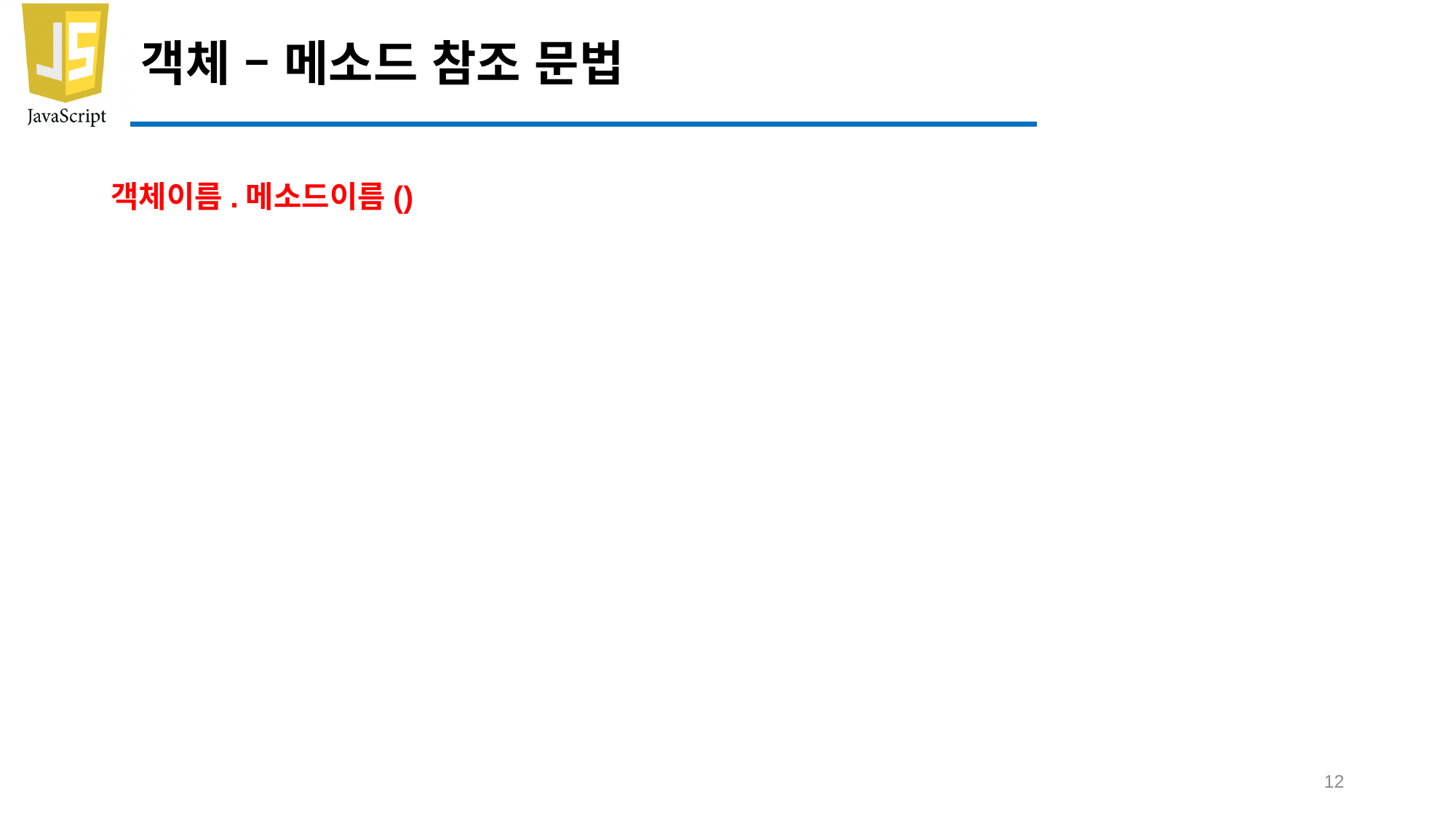

# 객체 – 메소드 참조 문법
객체이름.메소드이름()
12